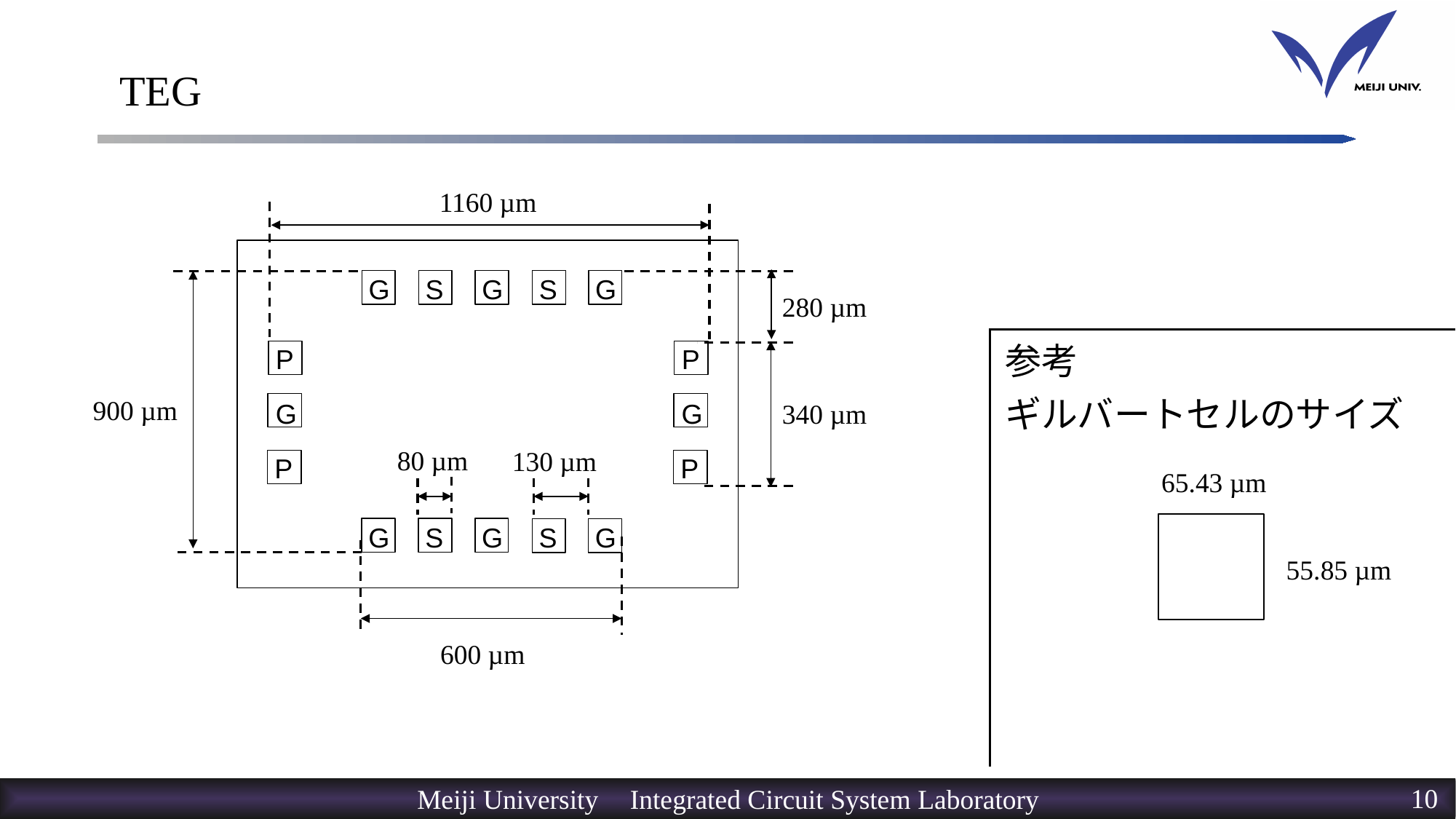

# TEG
1160 µm

G
S
G
S
G

280 µm
参考
ギルバートセルのサイズ
P
P

900 µm
G
G
340 µm

80 µm
130 µm
P
P

65.43 µm

G
S
G
S
G

55.85 µm
600 µm